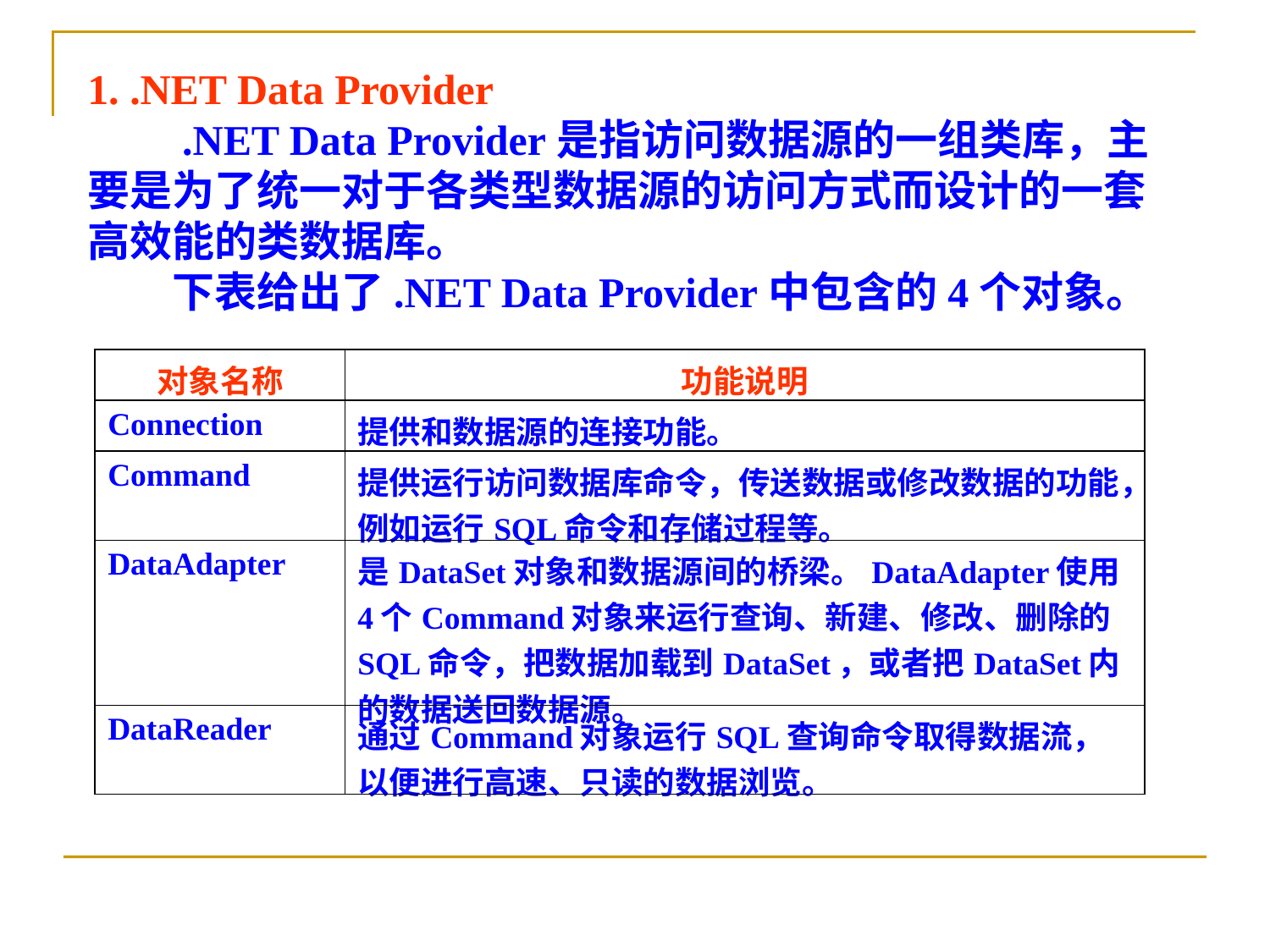

1. .NET Data Provider
　　.NET Data Provider是指访问数据源的一组类库，主要是为了统一对于各类型数据源的访问方式而设计的一套高效能的类数据库。
　　下表给出了.NET Data Provider中包含的4个对象。
| 对象名称 | 功能说明 |
| --- | --- |
| Connection | 提供和数据源的连接功能。 |
| Command | 提供运行访问数据库命令，传送数据或修改数据的功能，例如运行SQL命令和存储过程等。 |
| DataAdapter | 是DataSet对象和数据源间的桥梁。DataAdapter使用4个Command对象来运行查询、新建、修改、删除的SQL命令，把数据加载到DataSet，或者把DataSet内的数据送回数据源。 |
| DataReader | 通过Command对象运行SQL查询命令取得数据流，以便进行高速、只读的数据浏览。 |